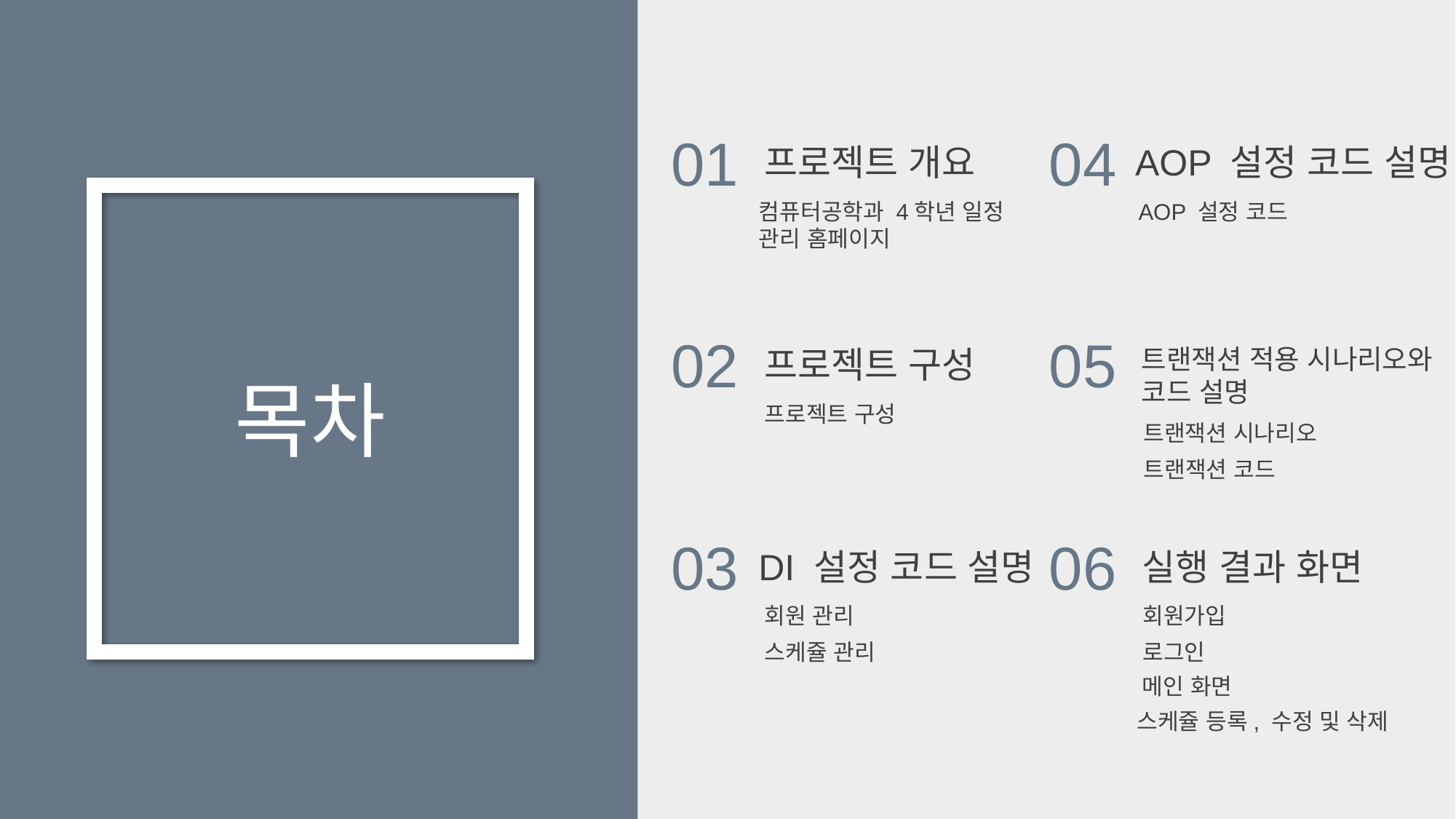

01
04
프로젝트 개요
AOP 설정 코드 설명

컴퓨터공학과 4학년 일정
관리 홈페이지
AOP 설정 코드
02
05
프로젝트 구성
트랜잭션 적용 시나리오와
코드 설명
목차
프로젝트 구성
트랜잭션 시나리오
트랜잭션 코드
03
06
DI 설정 코드 설명
실행 결과 화면
회원 관리
회원가입
스케쥴 관리
로그인
메인 화면
스케쥴 등록, 수정 및 삭제